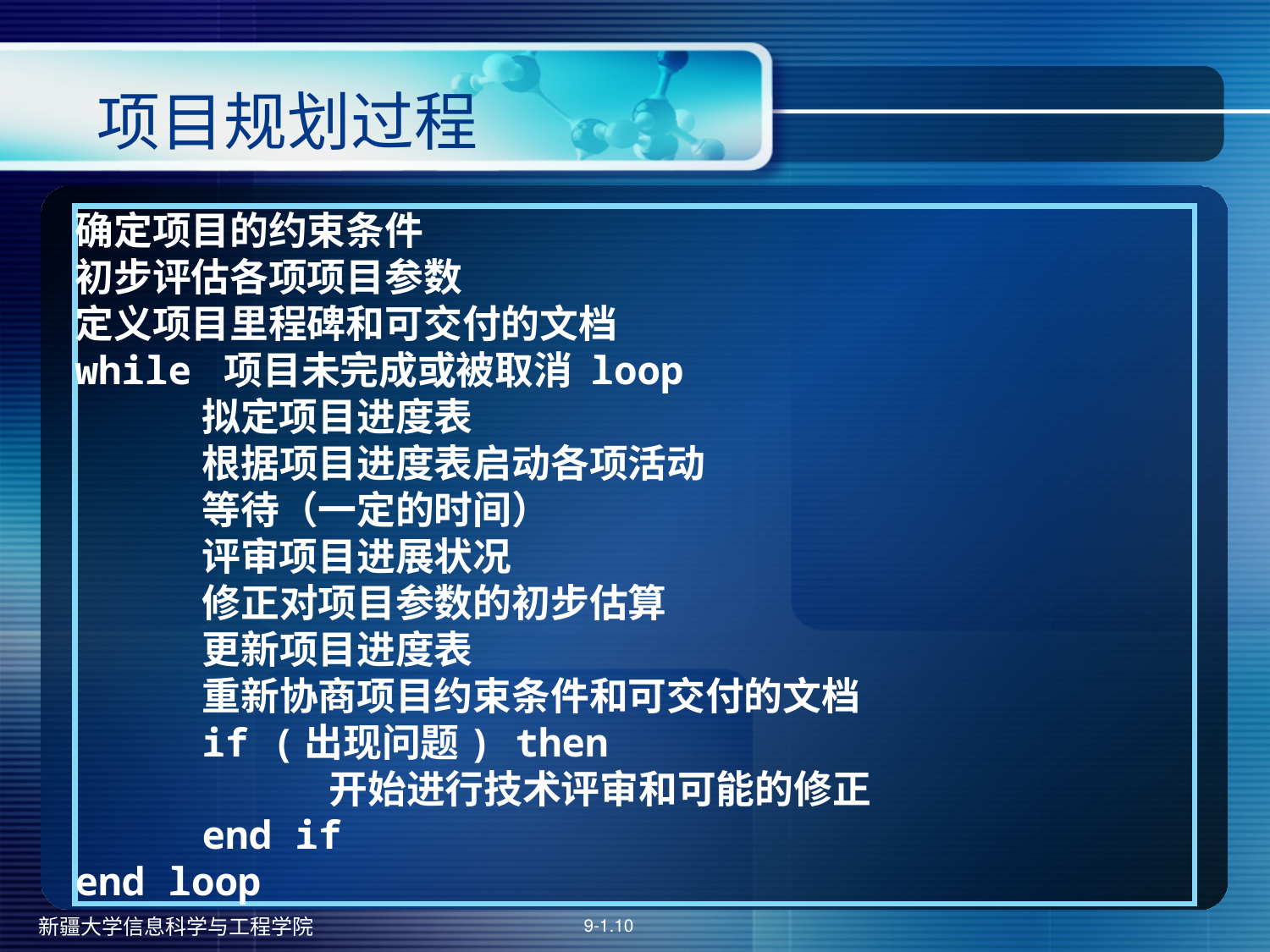

# 项目规划过程
确定项目的约束条件
初步评估各项项目参数
定义项目里程碑和可交付的文档
while 项目未完成或被取消 loop
	拟定项目进度表
	根据项目进度表启动各项活动
 	等待（一定的时间）
 	评审项目进展状况
 	修正对项目参数的初步估算
 	更新项目进度表
	重新协商项目约束条件和可交付的文档
 	if (出现问题) then
 		开始进行技术评审和可能的修正
 	end if
end loop